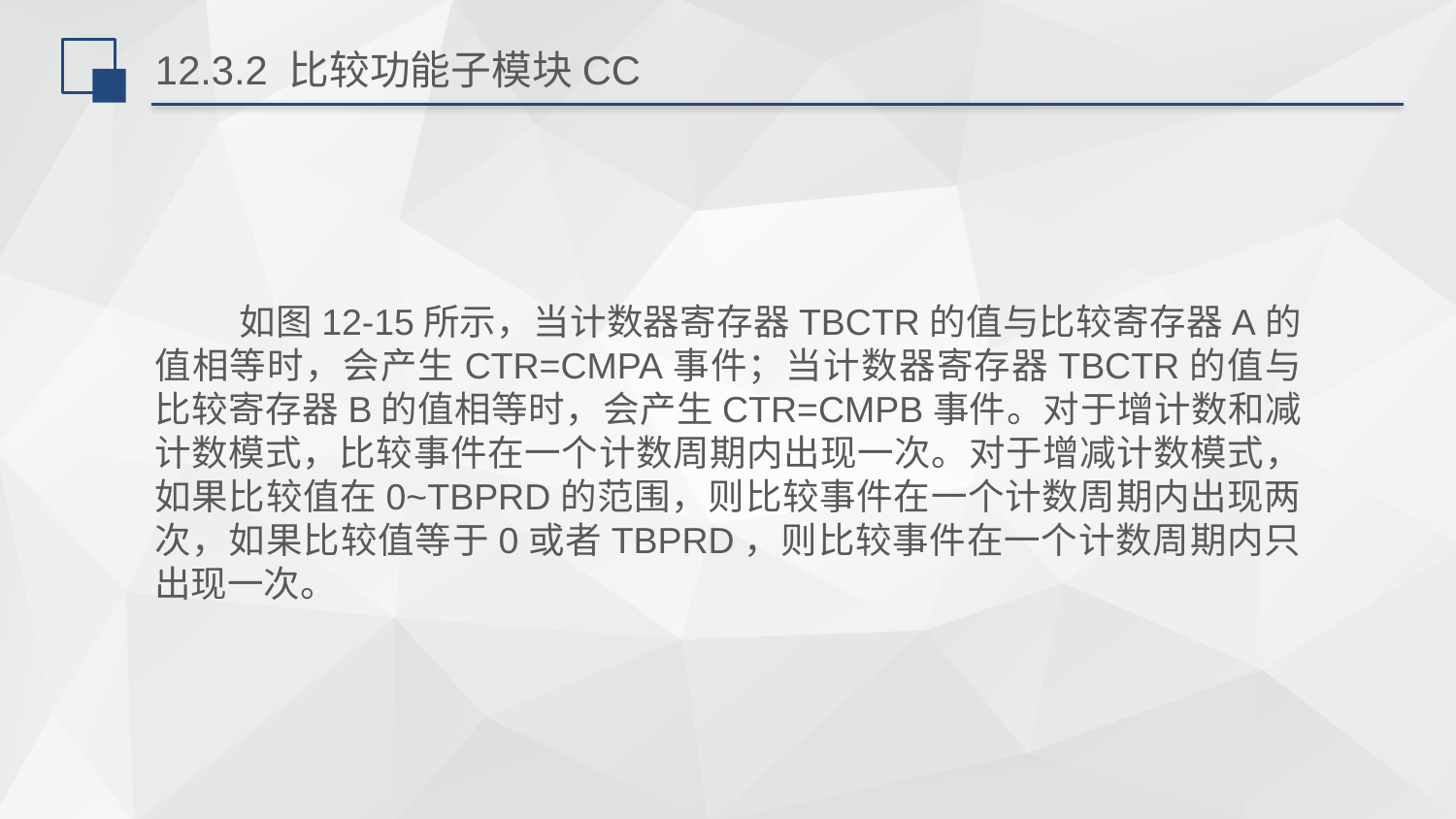

# 12.3.2 比较功能子模块CC
如图12-15所示，当计数器寄存器TBCTR的值与比较寄存器A的值相等时，会产生CTR=CMPA事件；当计数器寄存器TBCTR的值与比较寄存器B的值相等时，会产生CTR=CMPB事件。对于增计数和减计数模式，比较事件在一个计数周期内出现一次。对于增减计数模式，如果比较值在0~TBPRD的范围，则比较事件在一个计数周期内出现两次，如果比较值等于0或者TBPRD，则比较事件在一个计数周期内只出现一次。